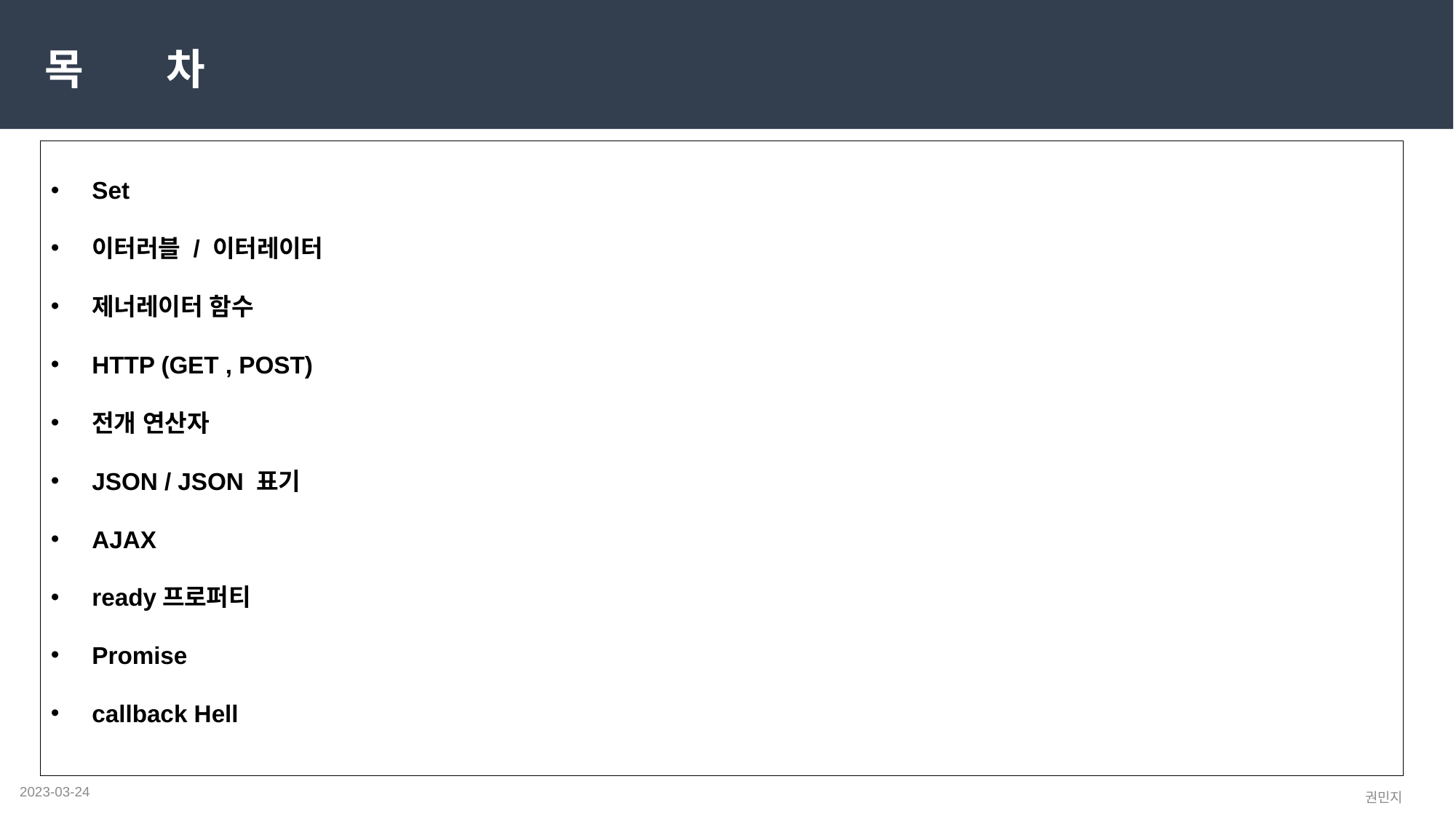

목       차
Set
이터러블 / 이터레이터
제너레이터 함수
HTTP (GET , POST)
전개 연산자
JSON / JSON 표기
AJAX
ready프로퍼티
Promise
callback Hell

2023-03-24
권민지